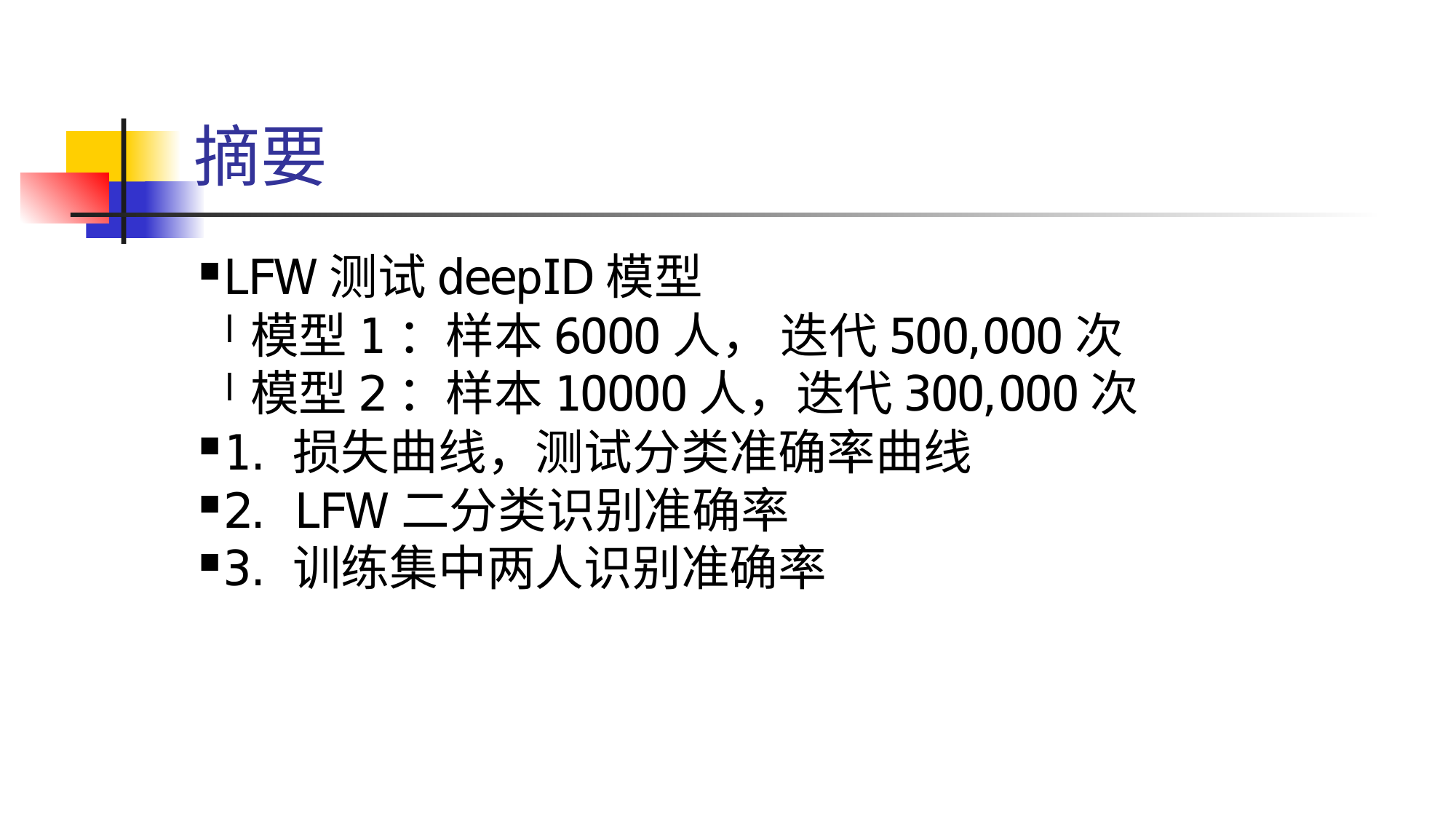

摘要
LFW测试deepID模型
模型1：样本6000人， 迭代500,000次
模型2：样本10000人，迭代300,000次
1. 损失曲线，测试分类准确率曲线
2.  LFW二分类识别准确率
3. 训练集中两人识别准确率